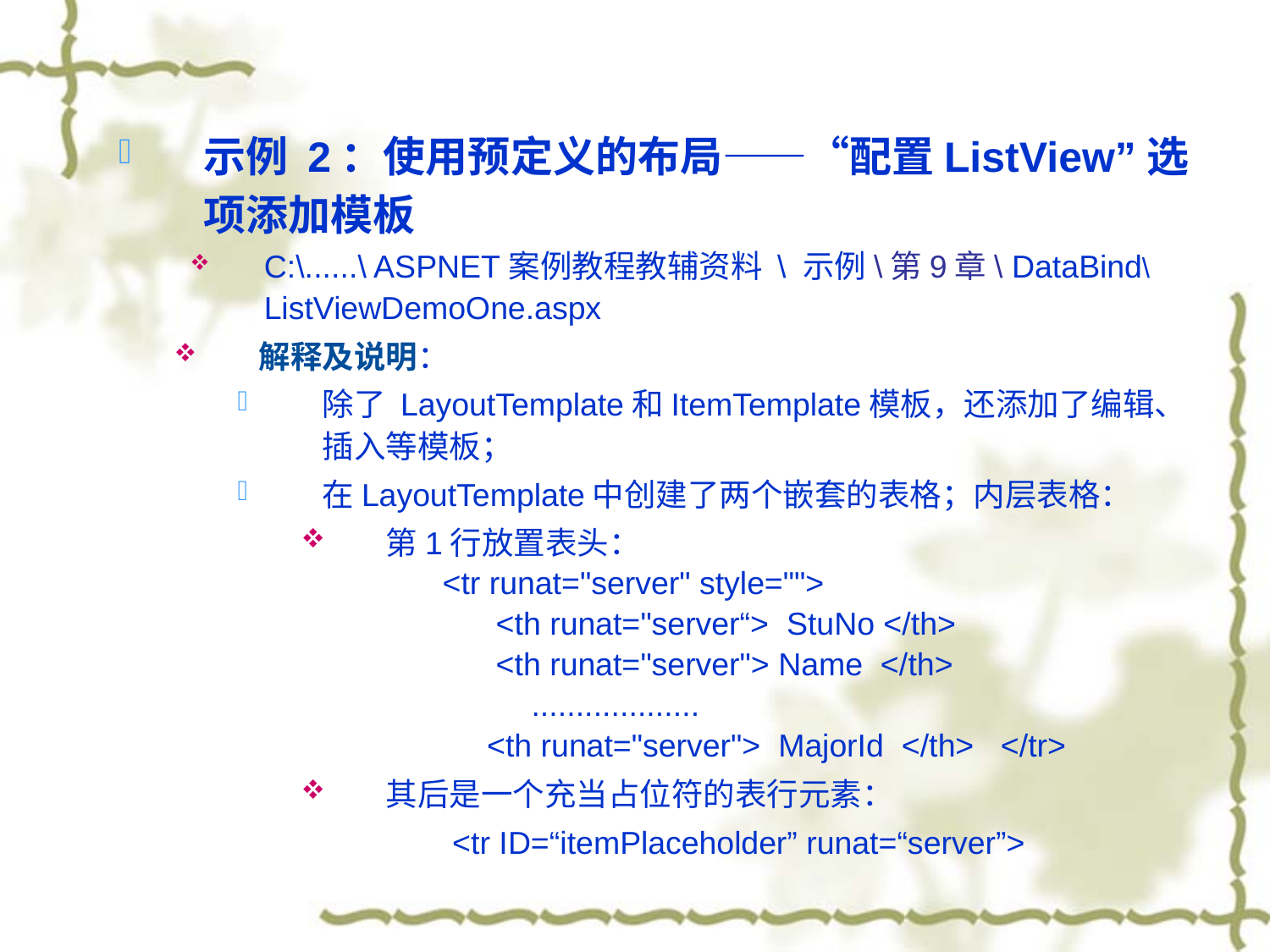

示例 2：使用预定义的布局——“配置ListView”选项添加模板
C:\......\ ASPNET案例教程教辅资料 \ 示例\第9章\ DataBind\ListViewDemoOne.aspx
解释及说明：
除了 LayoutTemplate和ItemTemplate模板，还添加了编辑、插入等模板；
在LayoutTemplate中创建了两个嵌套的表格；内层表格：
第1行放置表头：
               <tr runat="server" style="">
                     <th runat="server“>  StuNo </th>
                     <th runat="server"> Name  </th>
                         ...................
                    <th runat="server">  MajorId  </th>   </tr>
其后是一个充当占位符的表行元素：
                 <tr ID=“itemPlaceholder” runat=“server”>